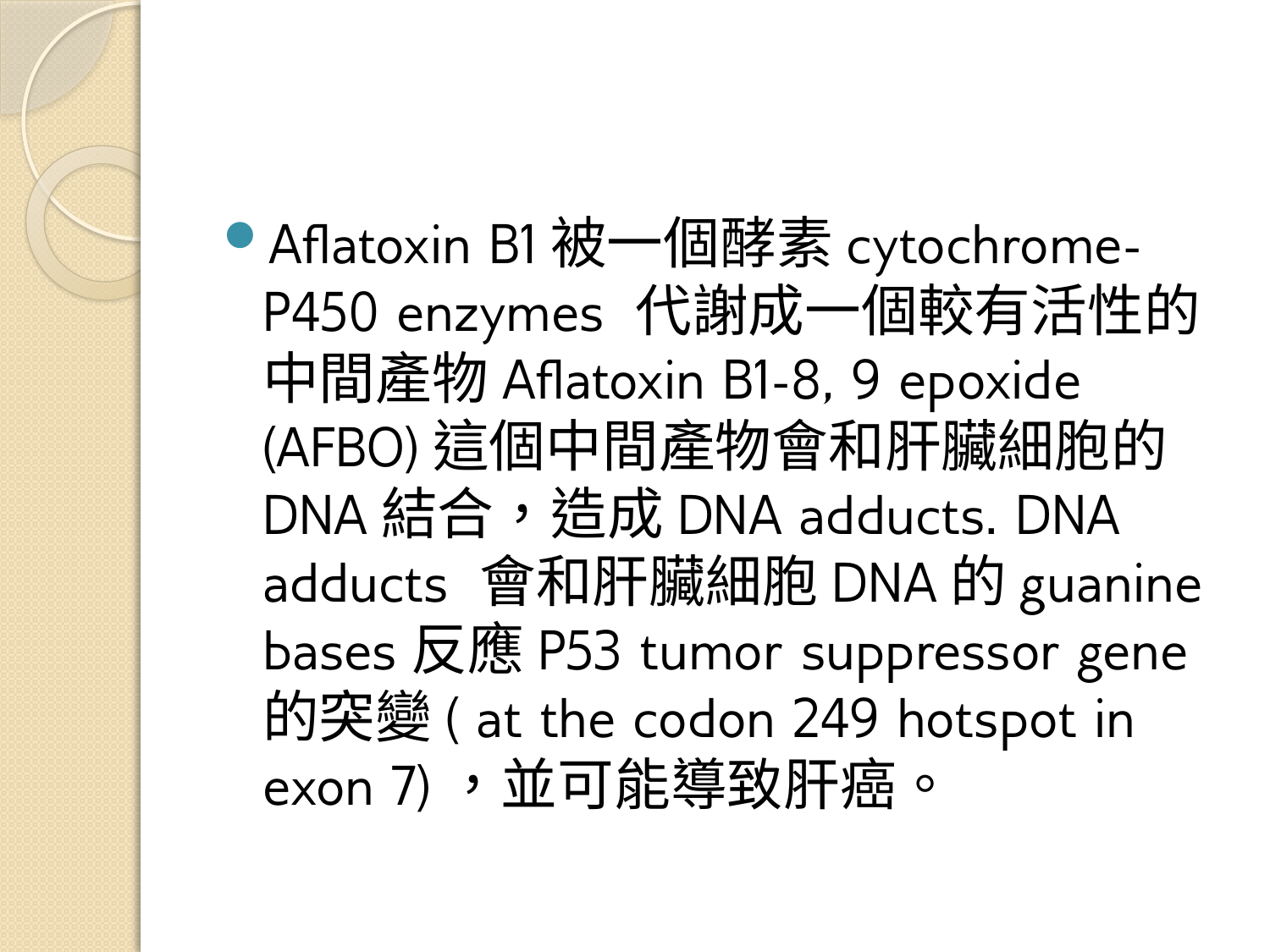

#
Aflatoxin B1被一個酵素cytochrome-P450 enzymes 代謝成一個較有活性的中間產物Aflatoxin B1-8, 9 epoxide (AFBO)這個中間產物會和肝臟細胞的DNA結合，造成DNA adducts. DNA adducts 會和肝臟細胞DNA的guanine bases反應P53 tumor suppressor gene的突變( at the codon 249 hotspot in exon 7)，並可能導致肝癌。